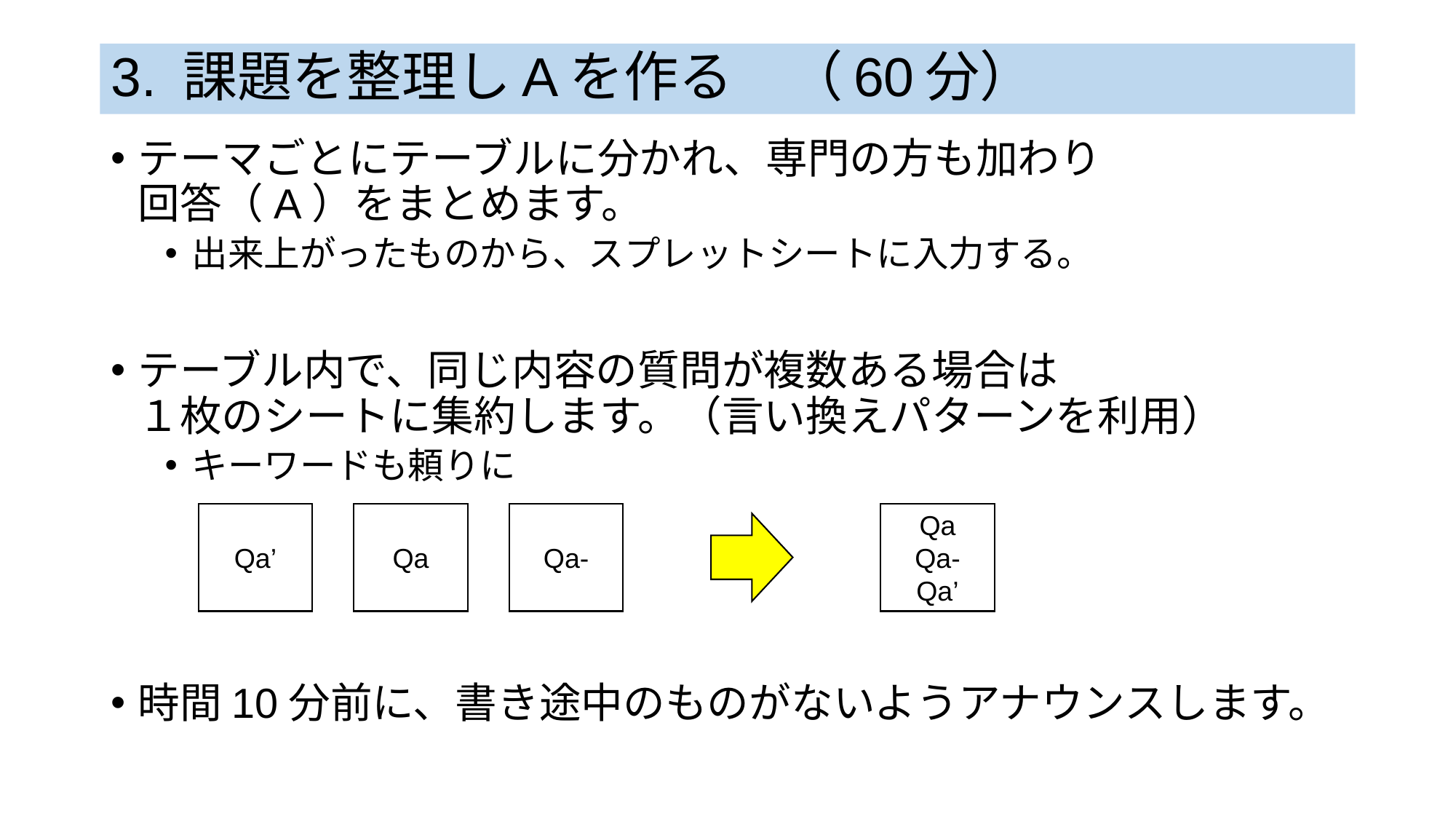

# 3. 課題を整理しAを作る　（60分）
テーマごとにテーブルに分かれ、専門の方も加わり
回答（A）をまとめます。
出来上がったものから、スプレットシートに入力する。

テーブル内で、同じ内容の質問が複数ある場合は
１枚のシートに集約します。（言い換えパターンを利用）
キーワードも頼りに

時間10分前に、書き途中のものがないようアナウンスします。
Qa’
Qa
Qa-
Qa
Qa-
Qa’